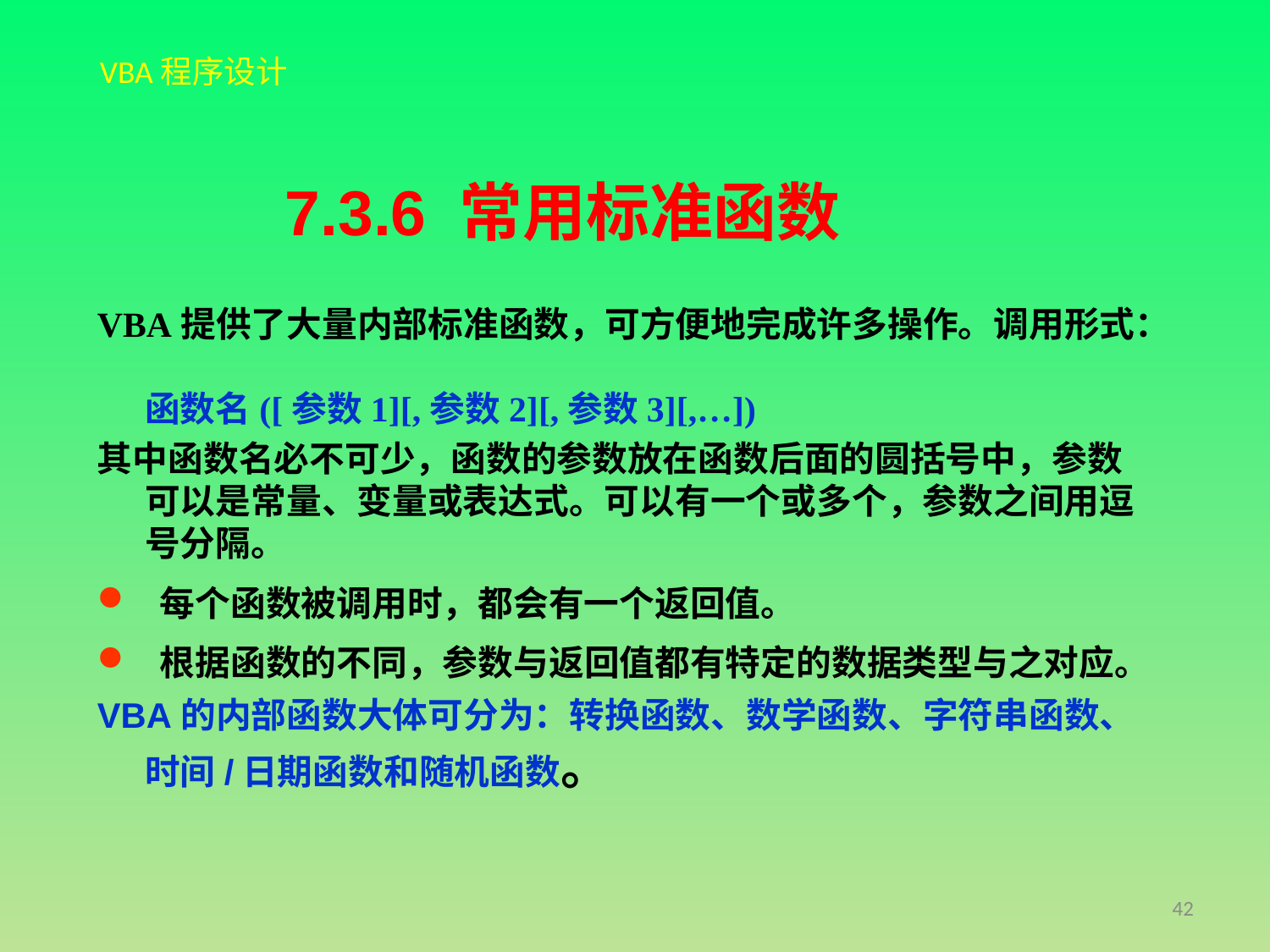

7.3.6 常用标准函数
VBA提供了大量内部标准函数，可方便地完成许多操作。调用形式：
函数名([参数1][,参数2][,参数3][,…])
其中函数名必不可少，函数的参数放在函数后面的圆括号中，参数可以是常量、变量或表达式。可以有一个或多个，参数之间用逗号分隔。
每个函数被调用时，都会有一个返回值。
根据函数的不同，参数与返回值都有特定的数据类型与之对应。
VBA的内部函数大体可分为：转换函数、数学函数、字符串函数、时间/日期函数和随机函数。
42